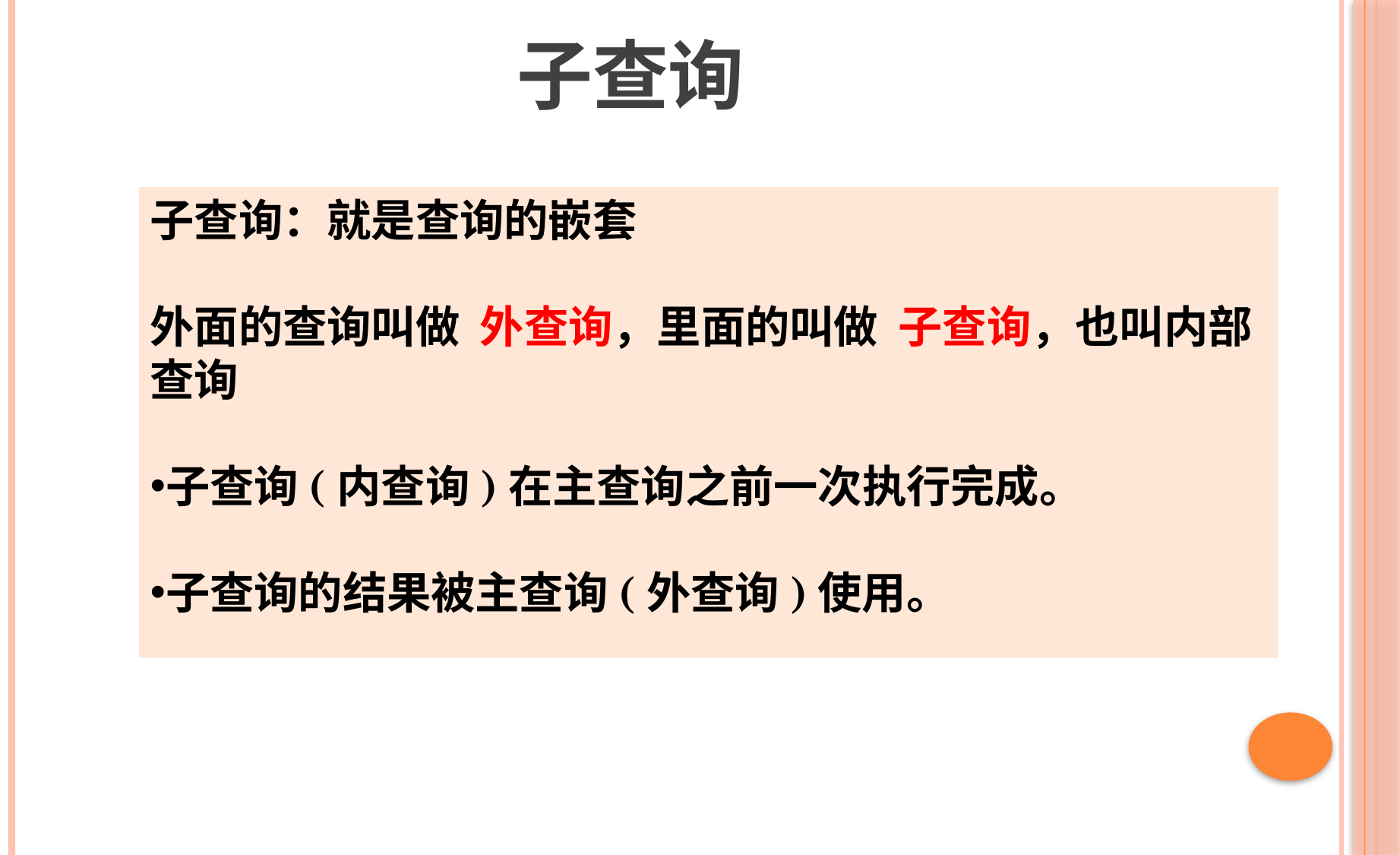

# 子查询
子查询：就是查询的嵌套

外面的查询叫做  外查询，里面的叫做  子查询，也叫内部查询

子查询(内查询)在主查询之前一次执行完成。

子查询的结果被主查询(外查询)使用。